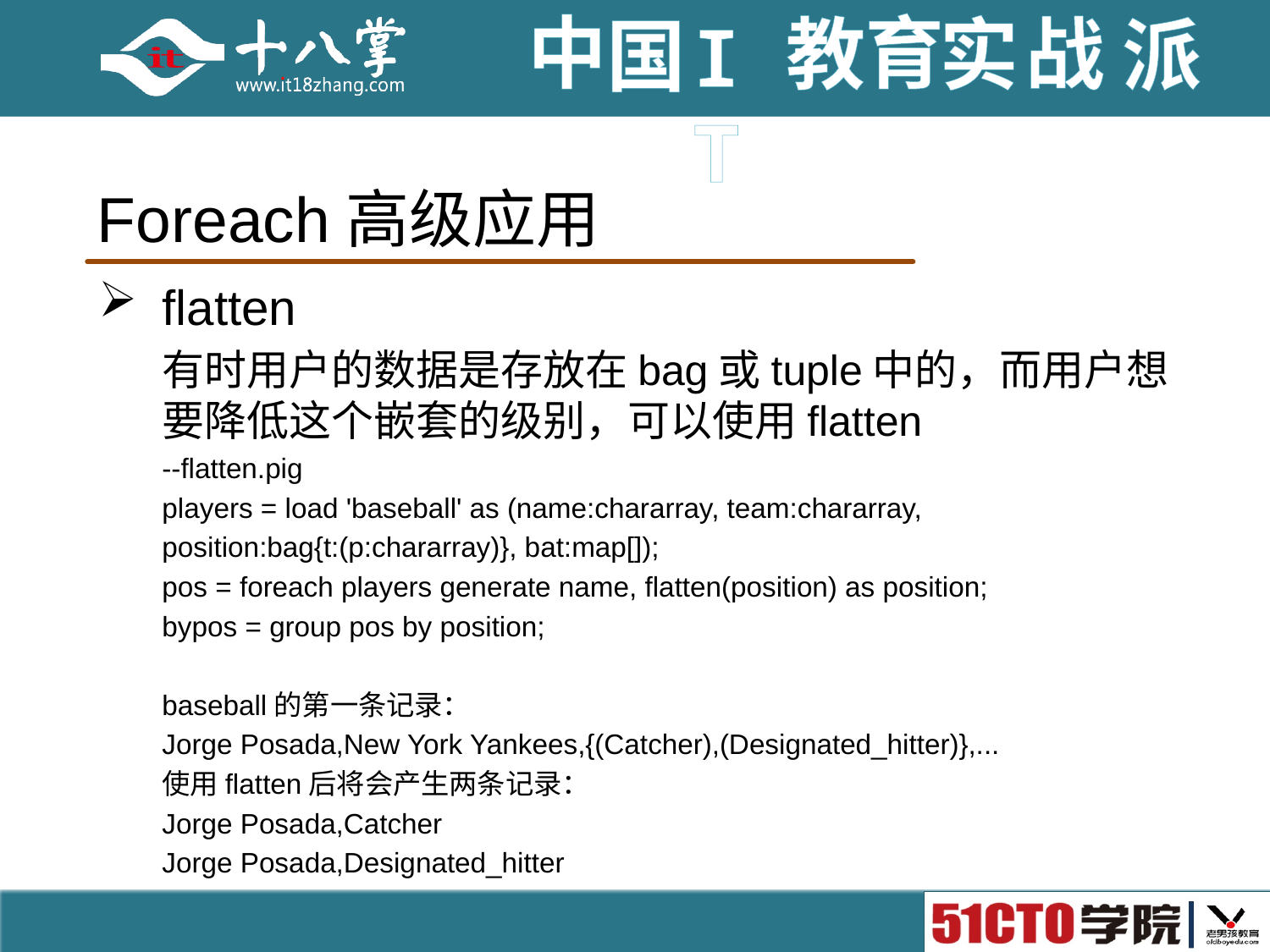

# Foreach高级应用
flatten
有时用户的数据是存放在bag或tuple中的，而用户想要降低这个嵌套的级别，可以使用flatten
--flatten.pig
players = load 'baseball' as (name:chararray, team:chararray,
position:bag{t:(p:chararray)}, bat:map[]);
pos = foreach players generate name, flatten(position) as position;
bypos = group pos by position;

baseball的第一条记录：
Jorge Posada,New York Yankees,{(Catcher),(Designated_hitter)},...
使用flatten后将会产生两条记录：
Jorge Posada,Catcher
Jorge Posada,Designated_hitter